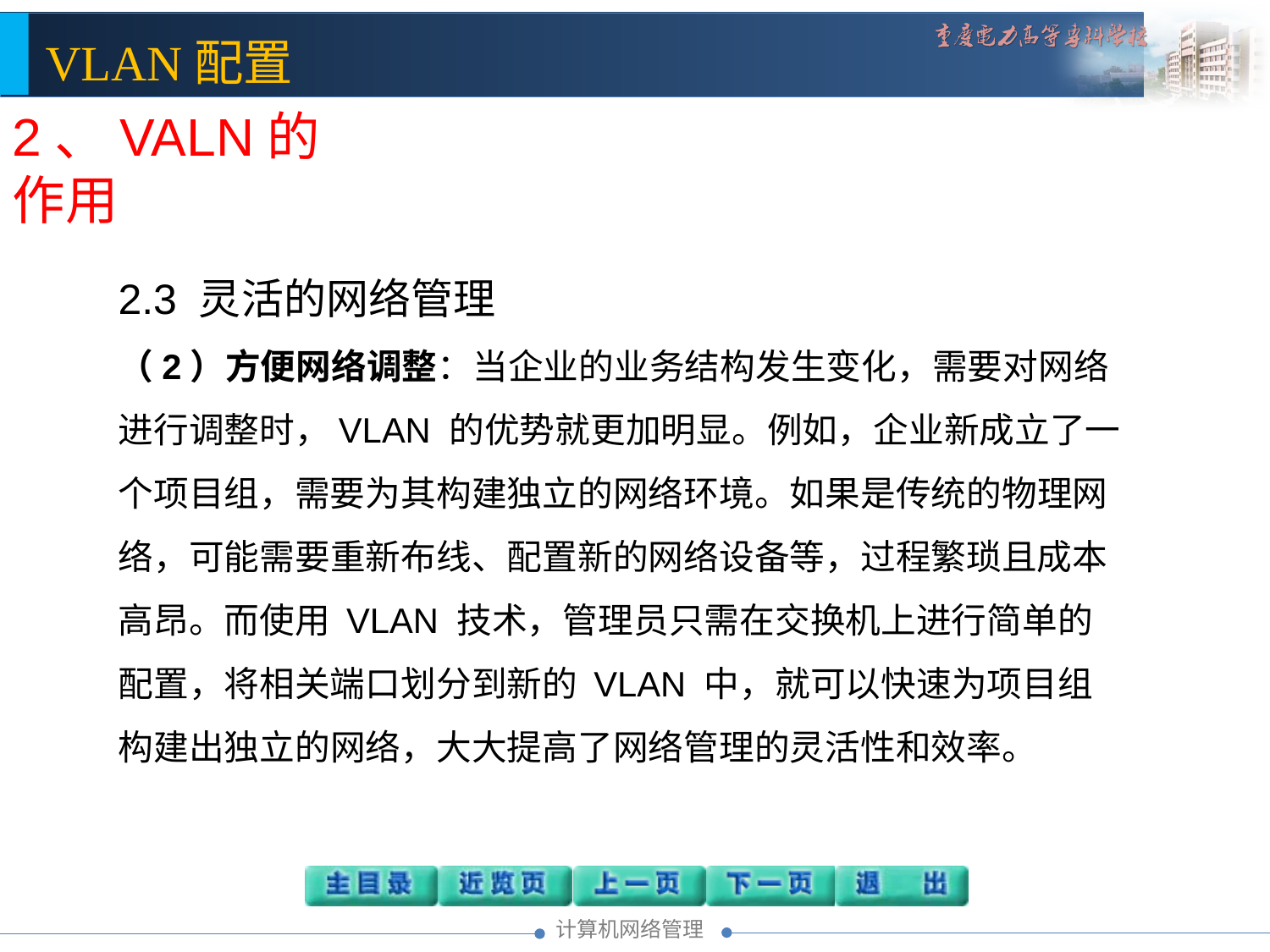

2、VALN的作用
2.3 灵活的网络管理
（2）方便网络调整：当企业的业务结构发生变化，需要对网络进行调整时，VLAN 的优势就更加明显。例如，企业新成立了一个项目组，需要为其构建独立的网络环境。如果是传统的物理网络，可能需要重新布线、配置新的网络设备等，过程繁琐且成本高昂。而使用 VLAN 技术，管理员只需在交换机上进行简单的配置，将相关端口划分到新的 VLAN 中，就可以快速为项目组构建出独立的网络，大大提高了网络管理的灵活性和效率。